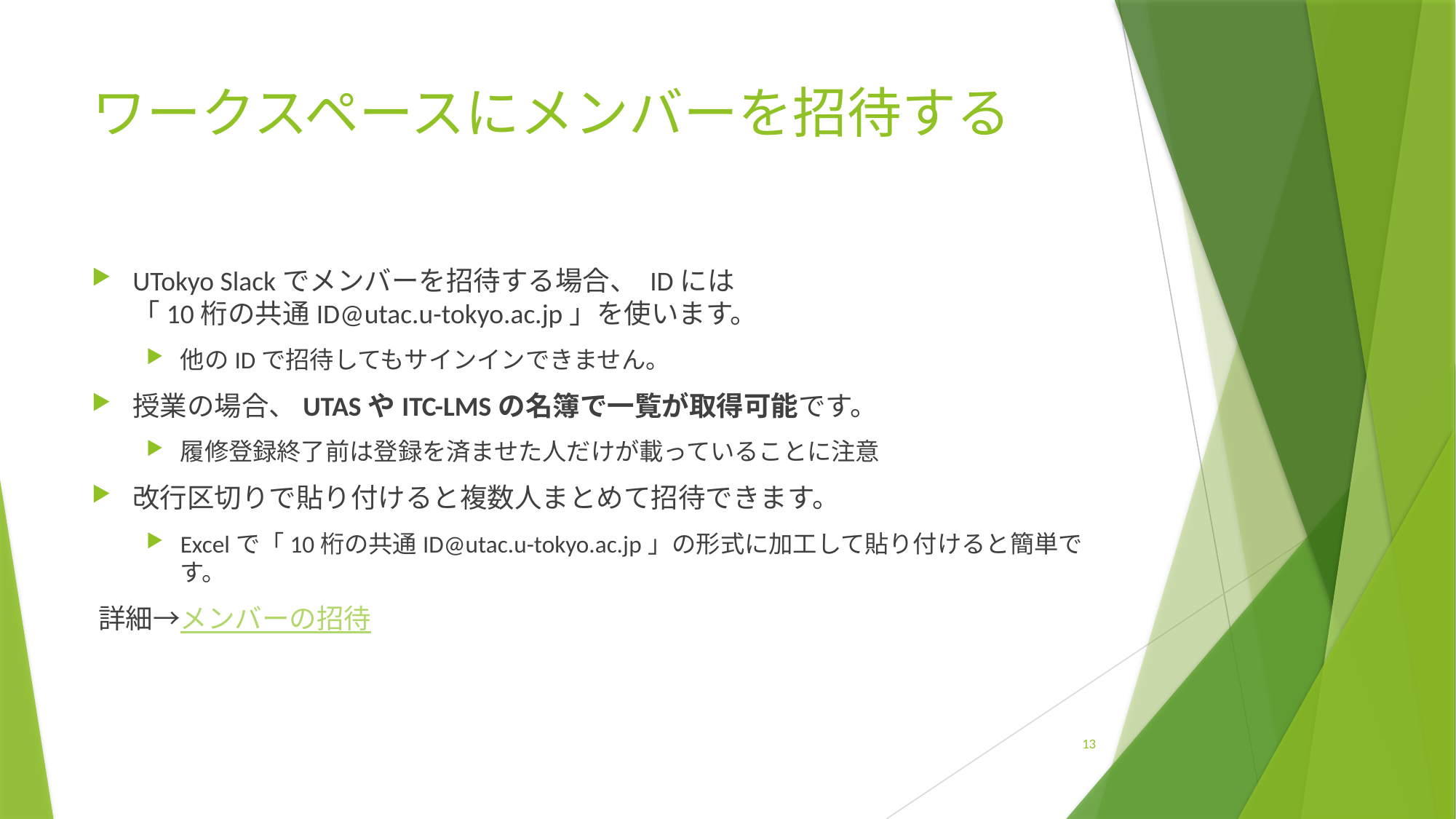

# ワークスペースにメンバーを招待する
UTokyo Slackでメンバーを招待する場合、 IDには
「10桁の共通ID@utac.u-tokyo.ac.jp」を使います。
他のIDで招待してもサインインできません。
授業の場合、UTASやITC-LMSの名簿で一覧が取得可能です。
履修登録終了前は登録を済ませた人だけが載っていることに注意
改行区切りで貼り付けると複数人まとめて招待できます。
Excelで「10桁の共通ID@utac.u-tokyo.ac.jp」の形式に加工して貼り付けると簡単です。
詳細→メンバーの招待
13